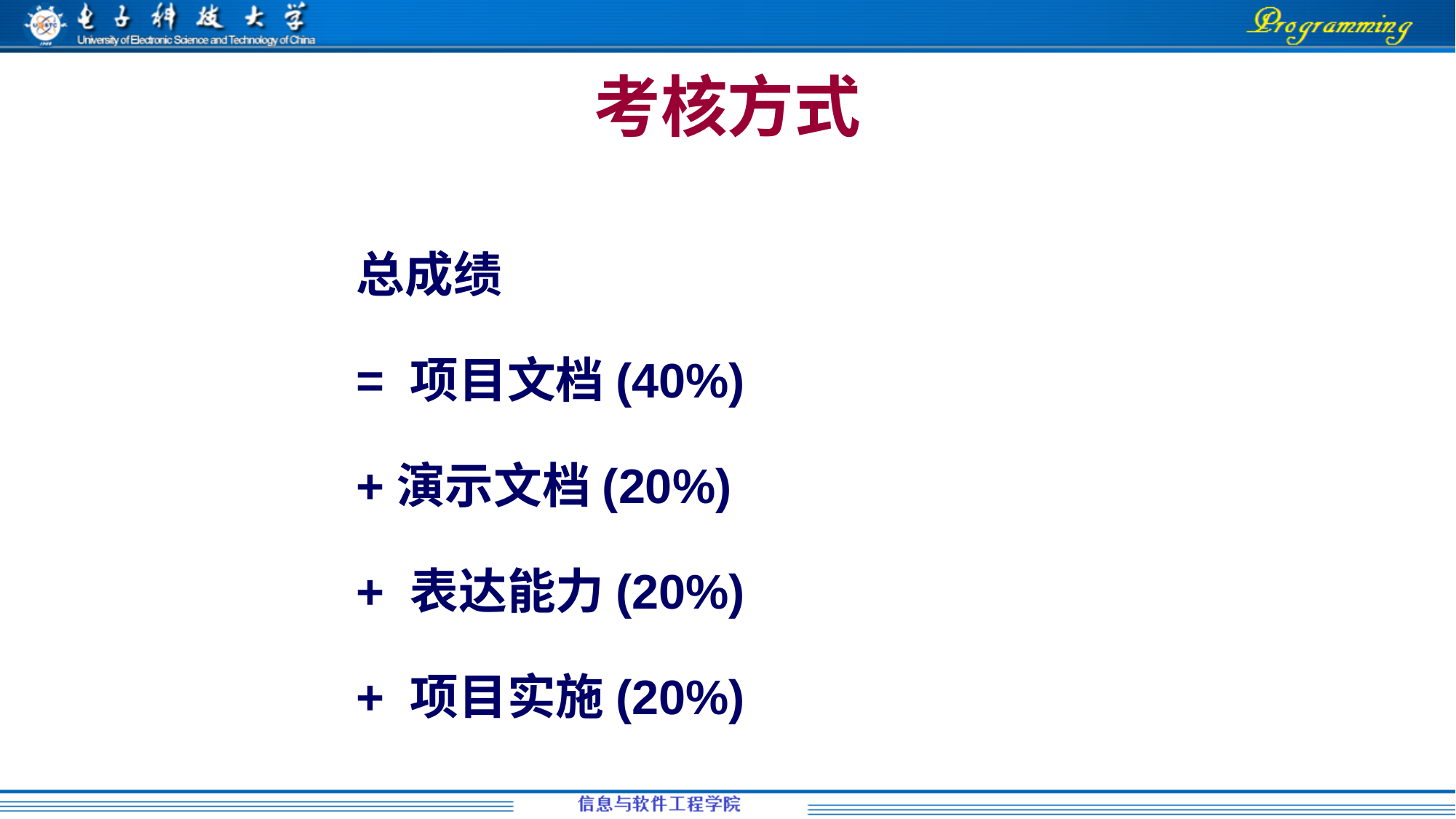

# 考核方式
总成绩
= 项目文档(40%)
+演示文档(20%)
+ 表达能力(20%)
+ 项目实施(20%)